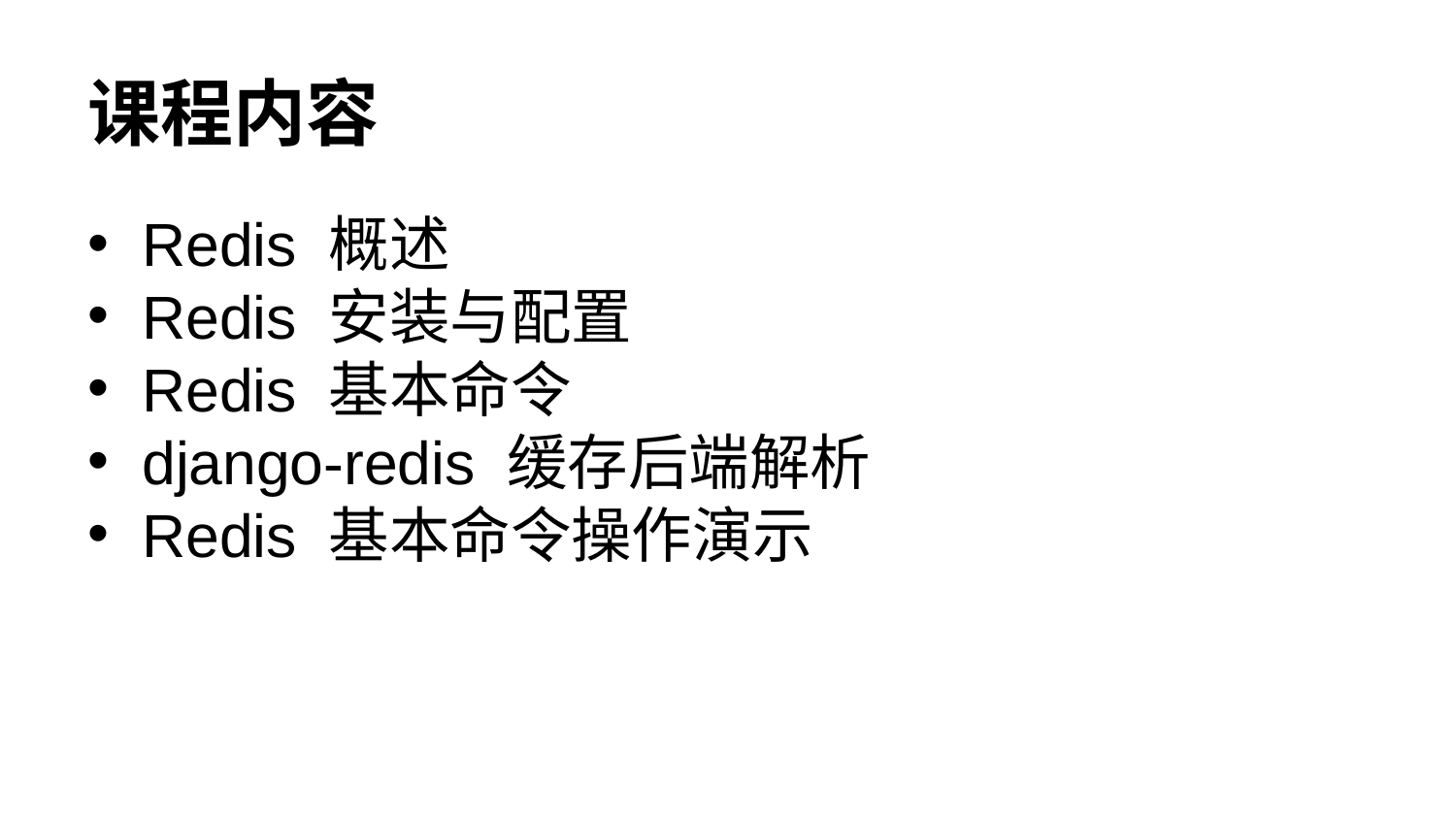

# 课程内容
Redis 概述
Redis 安装与配置
Redis 基本命令
django-redis 缓存后端解析
Redis 基本命令操作演示